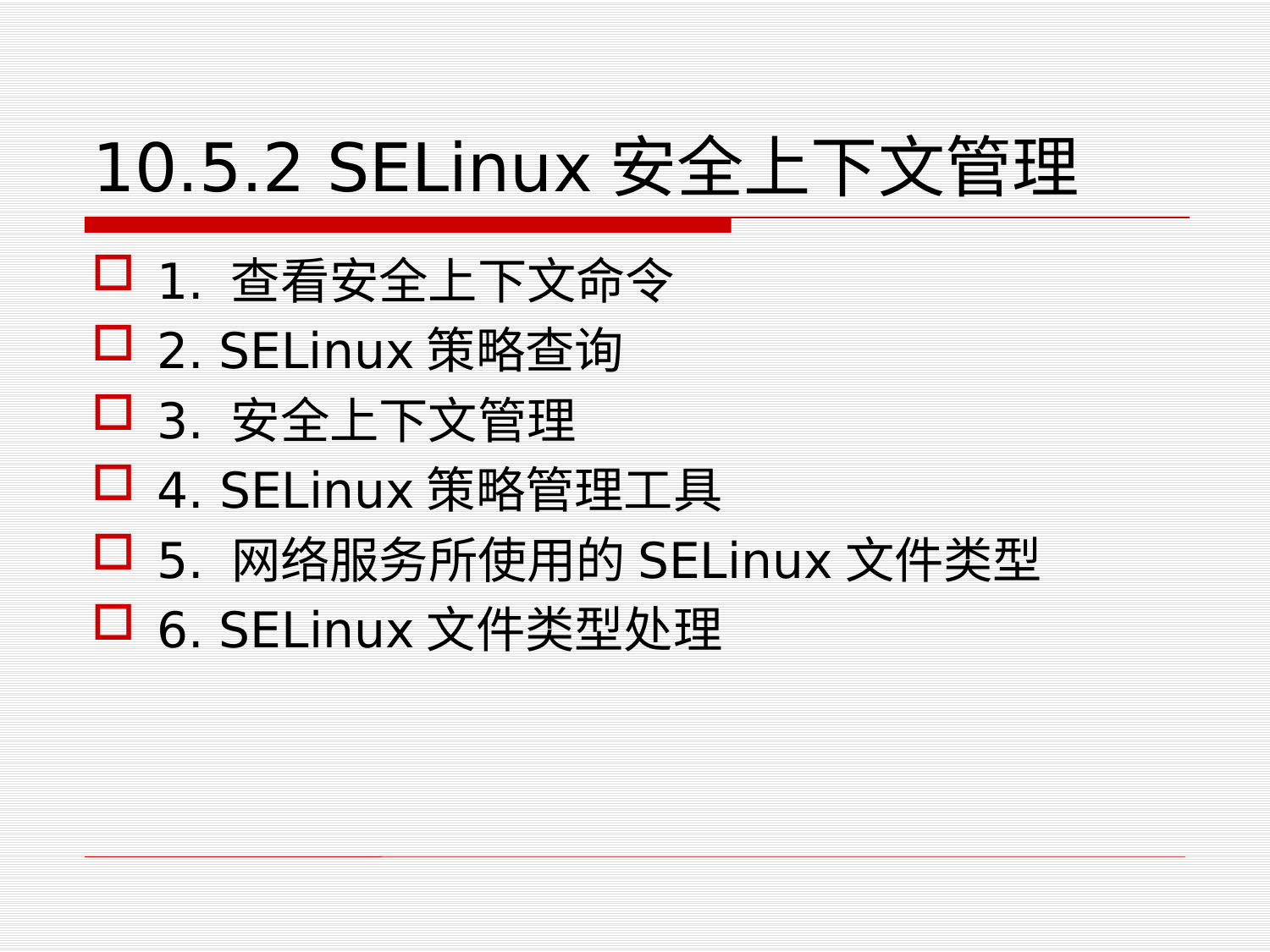

# 10.5.2 SELinux安全上下文管理
1. 查看安全上下文命令
2. SELinux策略查询
3. 安全上下文管理
4. SELinux策略管理工具
5. 网络服务所使用的SELinux文件类型
6. SELinux文件类型处理